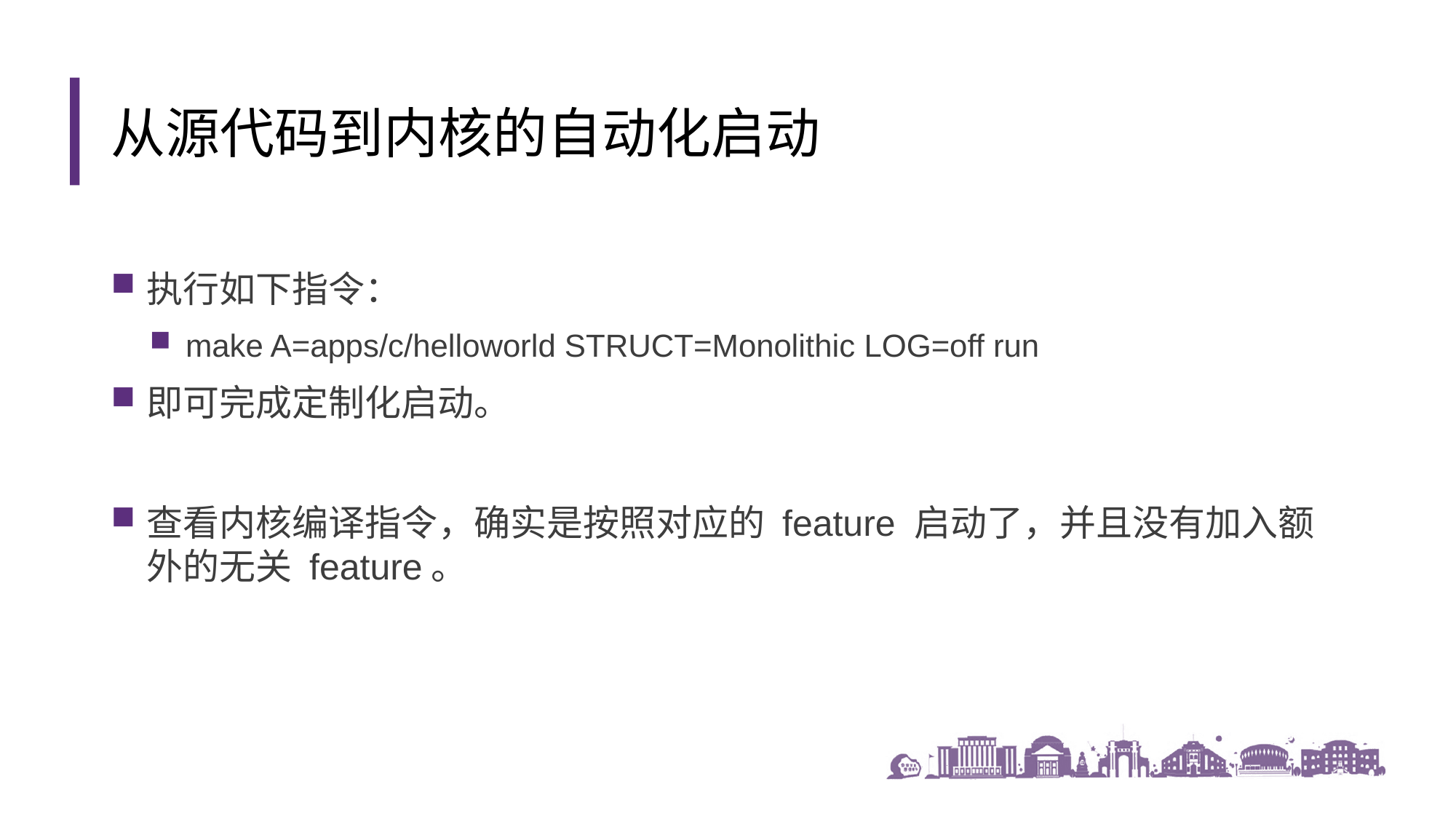

从源代码到内核的自动化启动
执行如下指令：
make A=apps/c/helloworld STRUCT=Monolithic LOG=off run
即可完成定制化启动。

查看内核编译指令，确实是按照对应的 feature 启动了，并且没有加入额外的无关 feature。